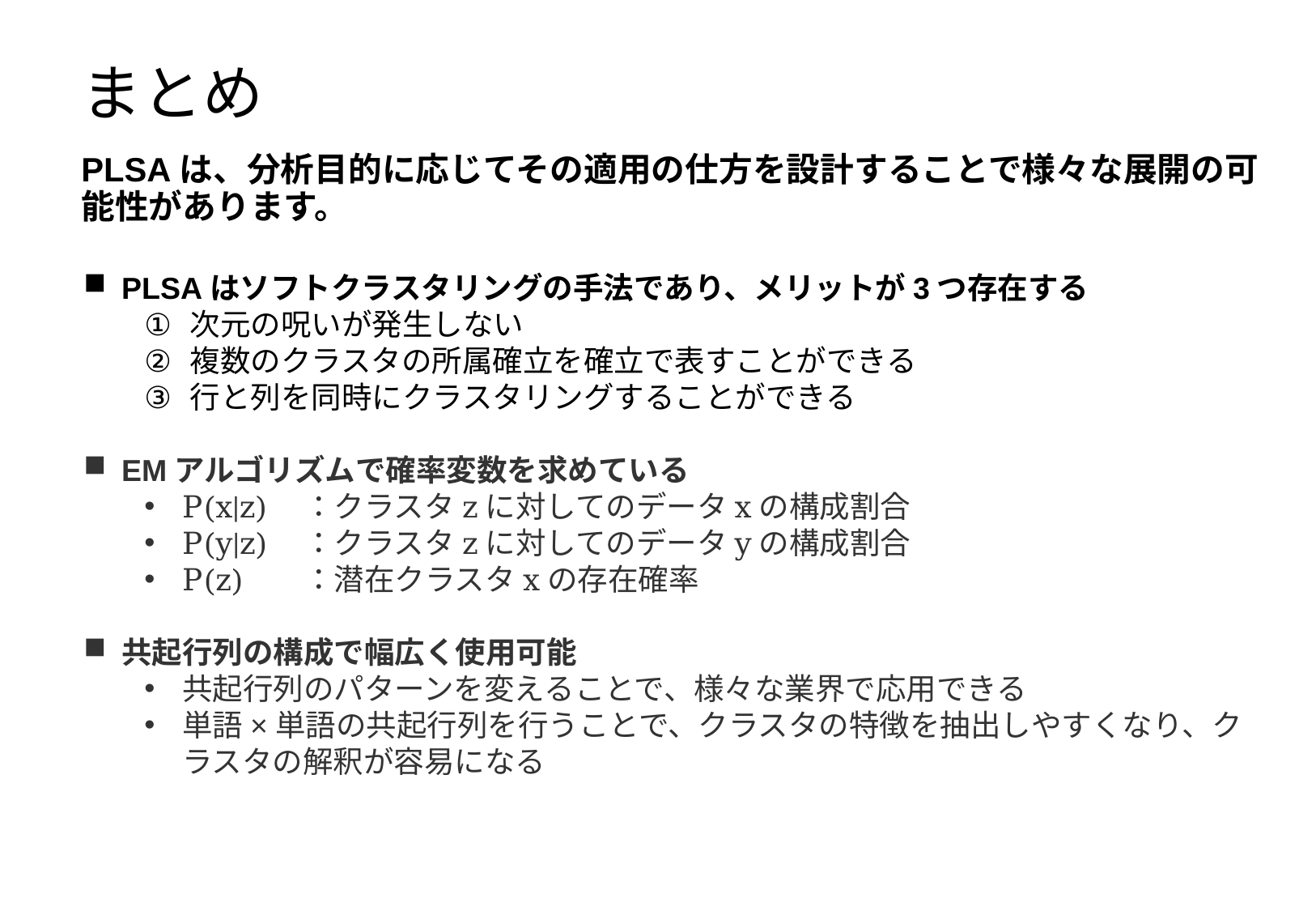

# まとめ
PLSAは、分析目的に応じてその適用の仕方を設計することで様々な展開の可能性があります。
PLSAはソフトクラスタリングの手法であり、メリットが3つ存在する
次元の呪いが発生しない
複数のクラスタの所属確立を確立で表すことができる
行と列を同時にクラスタリングすることができる

EMアルゴリズムで確率変数を求めている
P(x|z)	：クラスタzに対してのデータxの構成割合
P(y|z)	：クラスタzに対してのデータyの構成割合
P(z)	：潜在クラスタxの存在確率

共起行列の構成で幅広く使用可能
共起行列のパターンを変えることで、様々な業界で応用できる
単語×単語の共起行列を行うことで、クラスタの特徴を抽出しやすくなり、クラスタの解釈が容易になる